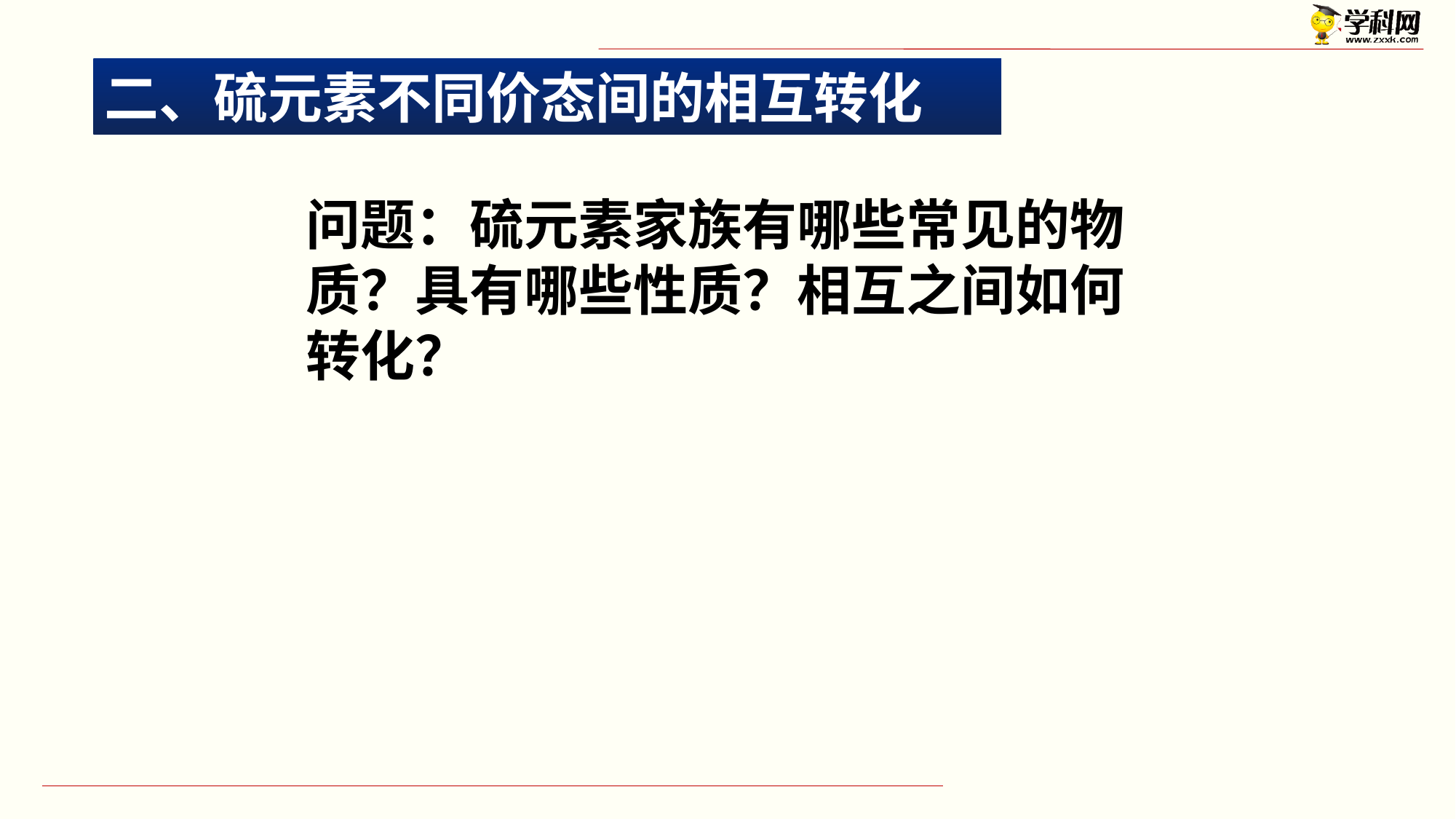

二、硫元素不同价态间的相互转化

问题：硫元素家族有哪些常见的物质？具有哪些性质？相互之间如何转化？